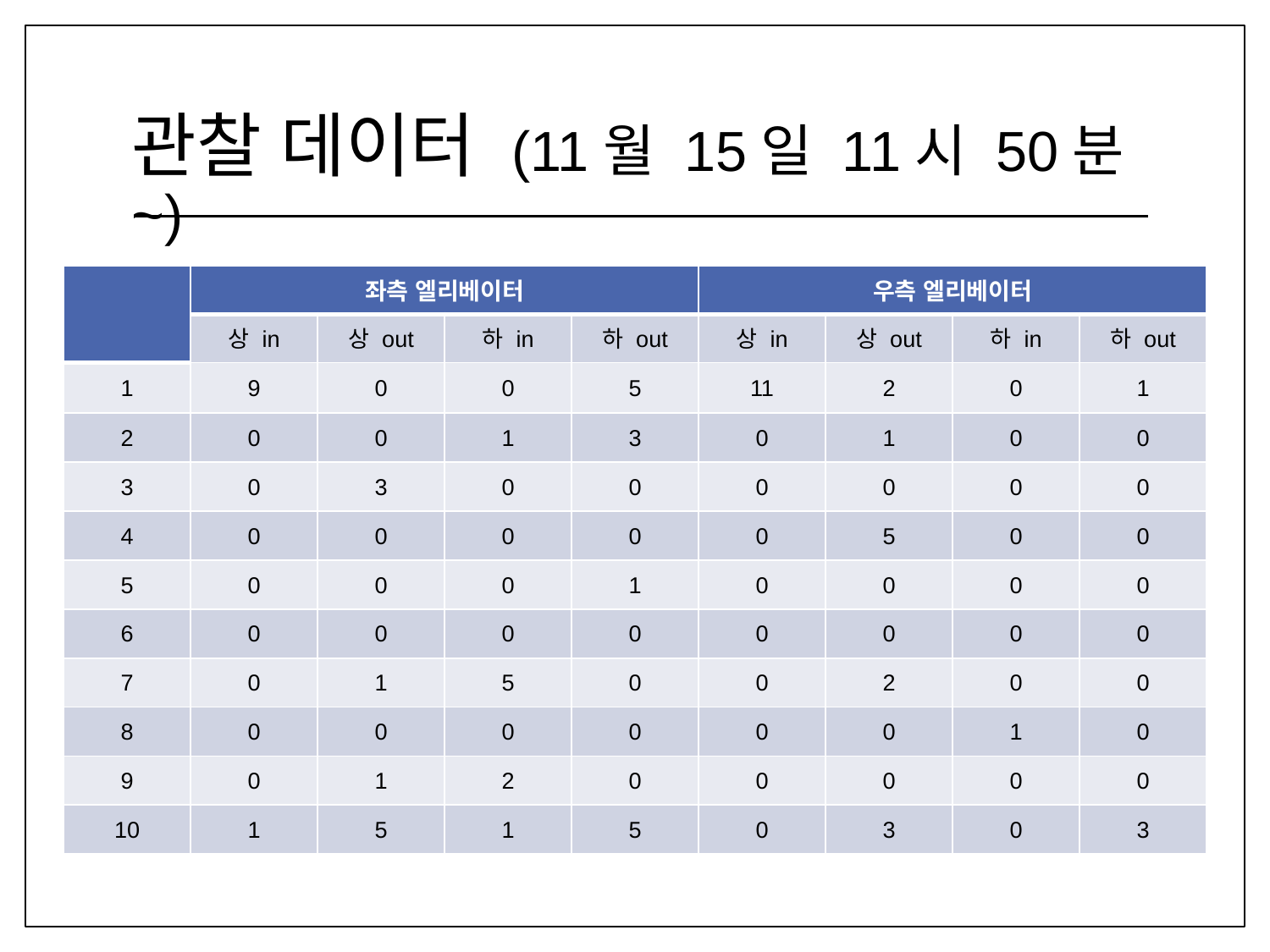

# 관찰 데이터 (11월 15일 11시 50분~)
|  | 좌측 엘리베이터 |  |  |  | 우측 엘리베이터 |  |  |  |
| --- | --- | --- | --- | --- | --- | --- | --- | --- |
|  | 상 in | 상 out | 하 in | 하 out | 상 in | 상 out | 하 in | 하 out |
| 1 | 9 | 0 | 0 | 5 | 11 | 2 | 0 | 1 |
| 2 | 0 | 0 | 1 | 3 | 0 | 1 | 0 | 0 |
| 3 | 0 | 3 | 0 | 0 | 0 | 0 | 0 | 0 |
| 4 | 0 | 0 | 0 | 0 | 0 | 5 | 0 | 0 |
| 5 | 0 | 0 | 0 | 1 | 0 | 0 | 0 | 0 |
| 6 | 0 | 0 | 0 | 0 | 0 | 0 | 0 | 0 |
| 7 | 0 | 1 | 5 | 0 | 0 | 2 | 0 | 0 |
| 8 | 0 | 0 | 0 | 0 | 0 | 0 | 1 | 0 |
| 9 | 0 | 1 | 2 | 0 | 0 | 0 | 0 | 0 |
| 10 | 1 | 5 | 1 | 5 | 0 | 3 | 0 | 3 |